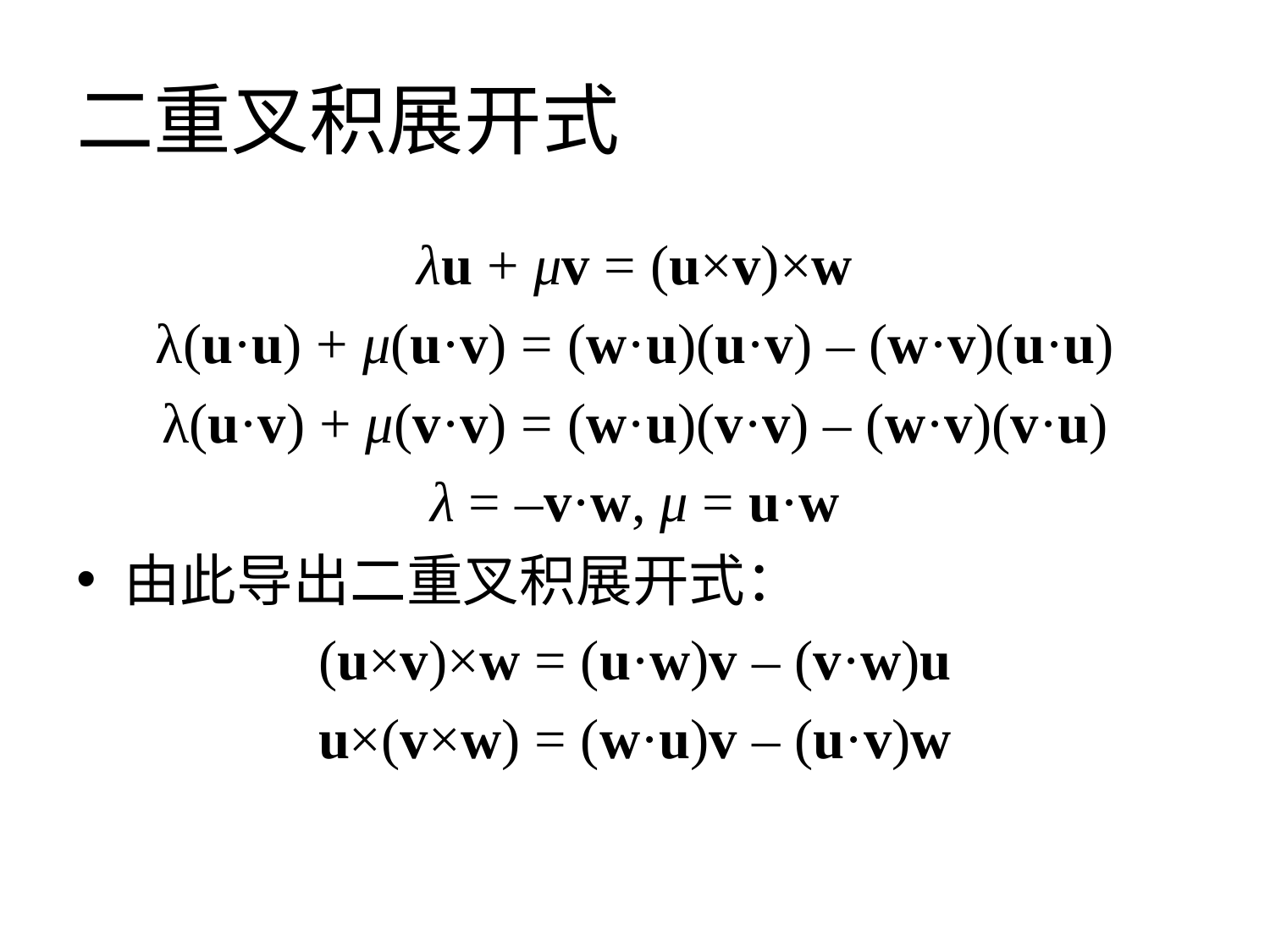

# 二重叉积展开式
λu + μv = (u×v)×w
λ(u·u) + μ(u·v) = (w·u)(u·v) – (w·v)(u·u)
λ(u·v) + μ(v·v) = (w·u)(v·v) – (w·v)(v·u)
λ = –v·w, μ = u·w
由此导出二重叉积展开式：
(u×v)×w = (u·w)v – (v·w)u
u×(v×w) = (w·u)v – (u·v)w